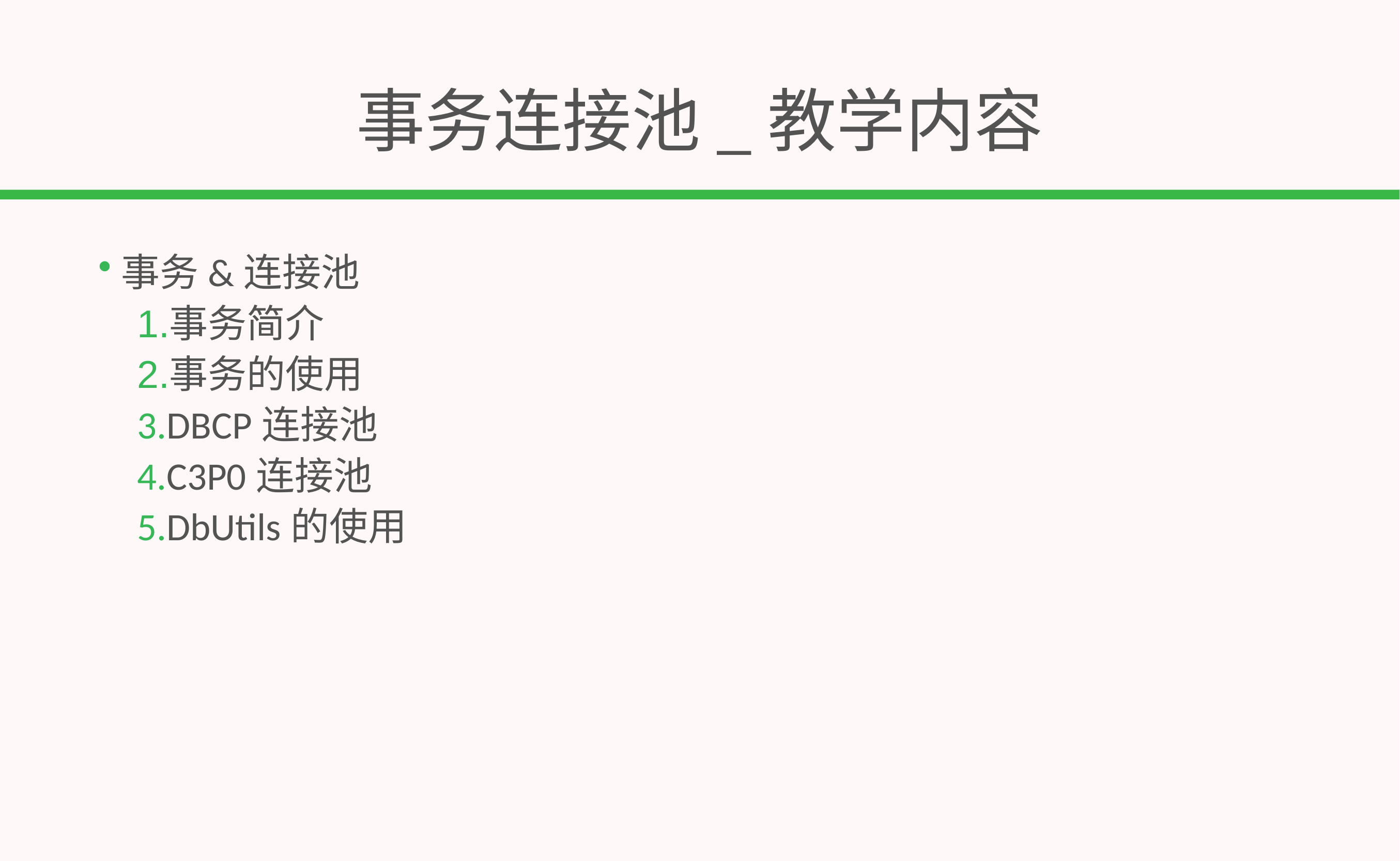

# 事务连接池_教学内容
事务&连接池
事务简介
事务的使用
DBCP连接池
C3P0连接池
DbUtils的使用